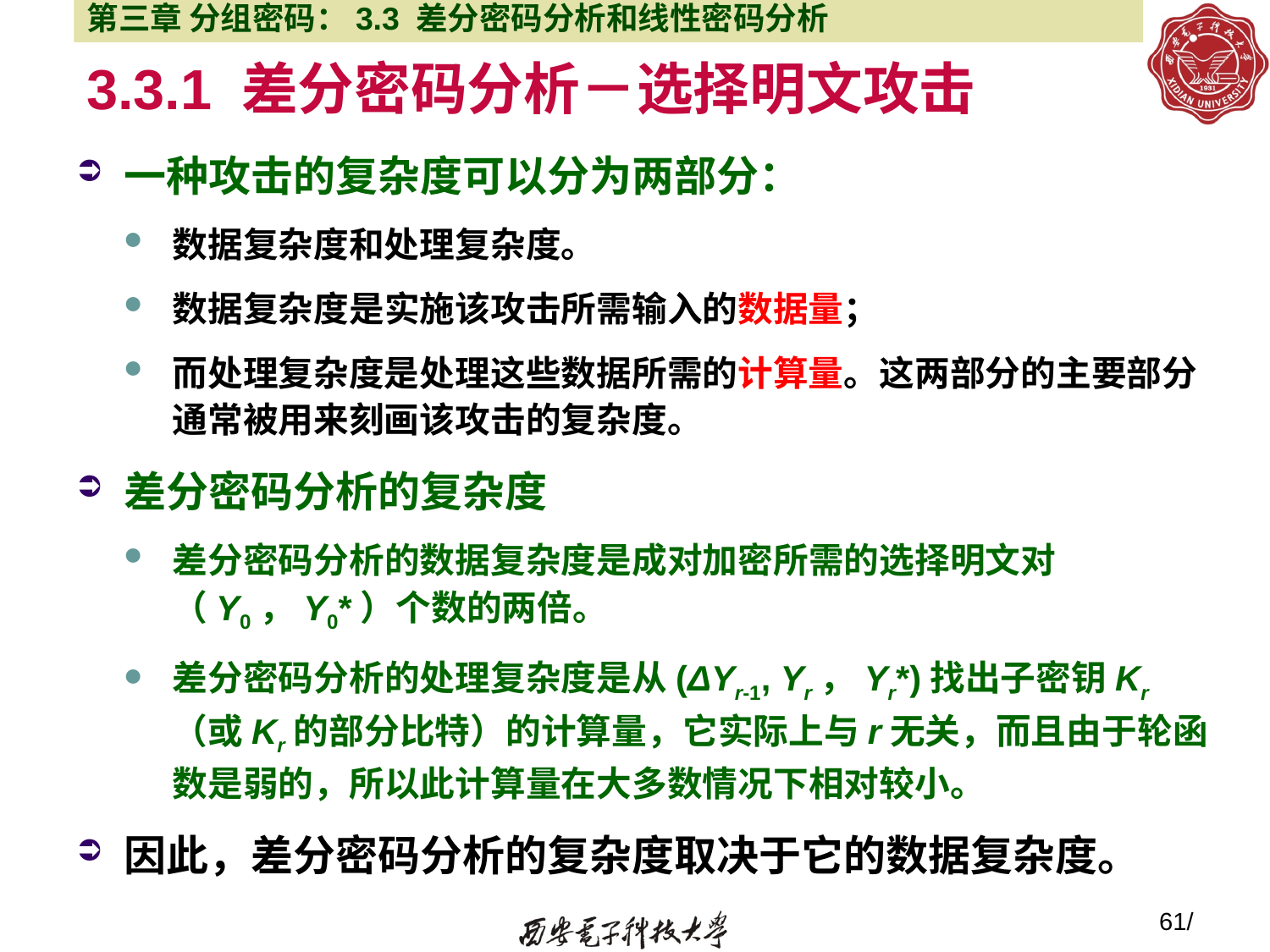

第三章 分组密码：3.3 差分密码分析和线性密码分析
# 3.3.1 差分密码分析－选择明文攻击
一种攻击的复杂度可以分为两部分：
数据复杂度和处理复杂度。
数据复杂度是实施该攻击所需输入的数据量；
而处理复杂度是处理这些数据所需的计算量。这两部分的主要部分通常被用来刻画该攻击的复杂度。
差分密码分析的复杂度
差分密码分析的数据复杂度是成对加密所需的选择明文对（Y0，Y0*）个数的两倍。
差分密码分析的处理复杂度是从(ΔYr-1, Yr，Yr*)找出子密钥Kr（或Kr的部分比特）的计算量，它实际上与r无关，而且由于轮函数是弱的，所以此计算量在大多数情况下相对较小。
因此，差分密码分析的复杂度取决于它的数据复杂度。
61/